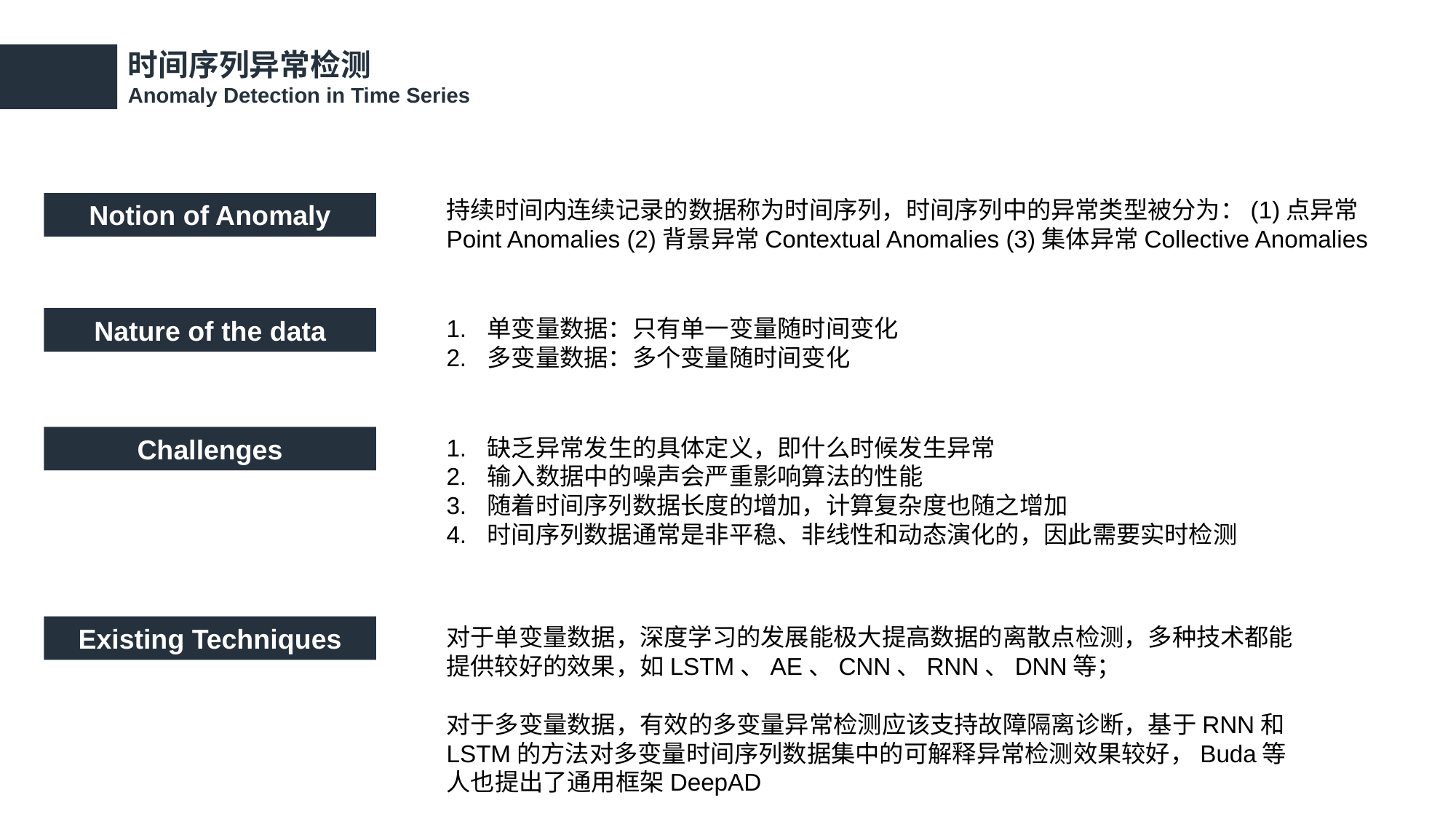

时间序列异常检测
Anomaly Detection in Time Series

持续时间内连续记录的数据称为时间序列，时间序列中的异常类型被分为：(1)点异常Point Anomalies (2)背景异常Contextual Anomalies (3)集体异常Collective Anomalies
Notion of Anomaly
Nature of the data
单变量数据：只有单一变量随时间变化
多变量数据：多个变量随时间变化
Challenges
缺乏异常发生的具体定义，即什么时候发生异常
输入数据中的噪声会严重影响算法的性能
随着时间序列数据长度的增加，计算复杂度也随之增加
时间序列数据通常是非平稳、非线性和动态演化的，因此需要实时检测
Existing Techniques
对于单变量数据，深度学习的发展能极大提高数据的离散点检测，多种技术都能提供较好的效果，如LSTM、AE、CNN、RNN、DNN等；

对于多变量数据，有效的多变量异常检测应该支持故障隔离诊断，基于RNN和LSTM的方法对多变量时间序列数据集中的可解释异常检测效果较好，Buda等人也提出了通用框架DeepAD